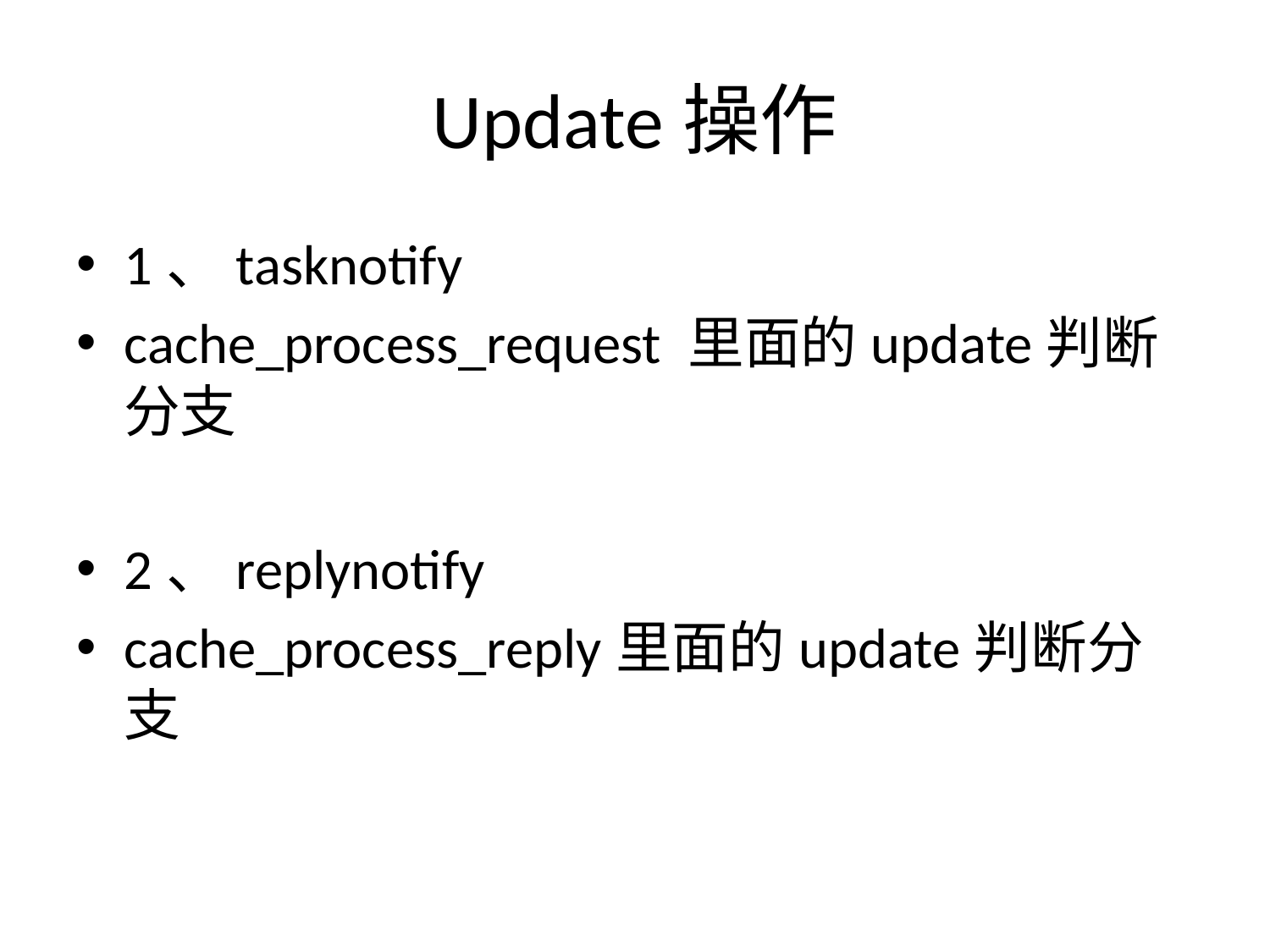

# Update操作
1、tasknotify
cache_process_request 里面的update判断分支

2、replynotify
cache_process_reply里面的update判断分支